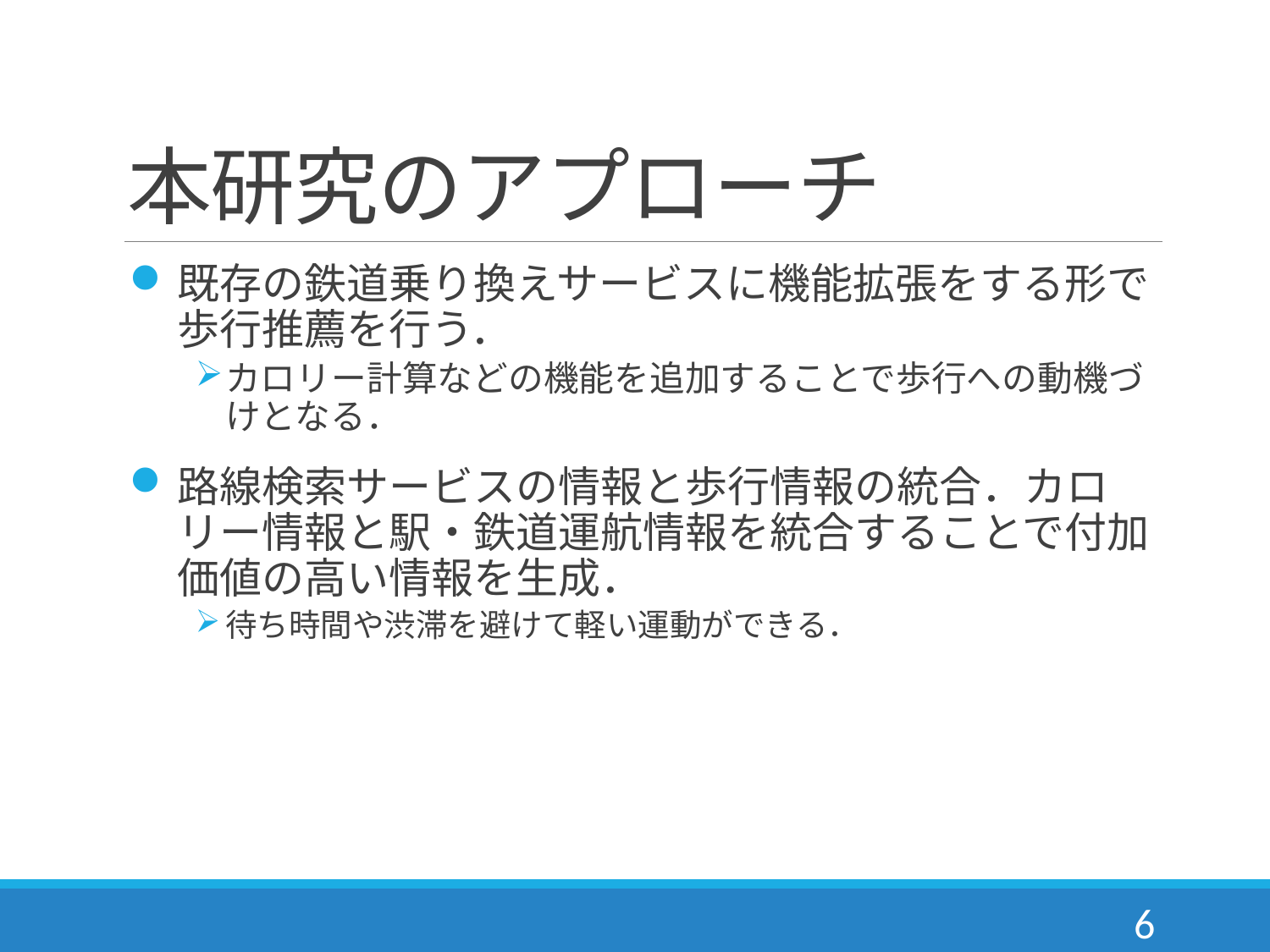

# 本研究のアプローチ
既存の鉄道乗り換えサービスに機能拡張をする形で歩行推薦を行う．
カロリー計算などの機能を追加することで歩行への動機づけとなる．
路線検索サービスの情報と歩行情報の統合．カロリー情報と駅・鉄道運航情報を統合することで付加価値の高い情報を生成．
待ち時間や渋滞を避けて軽い運動ができる．

6